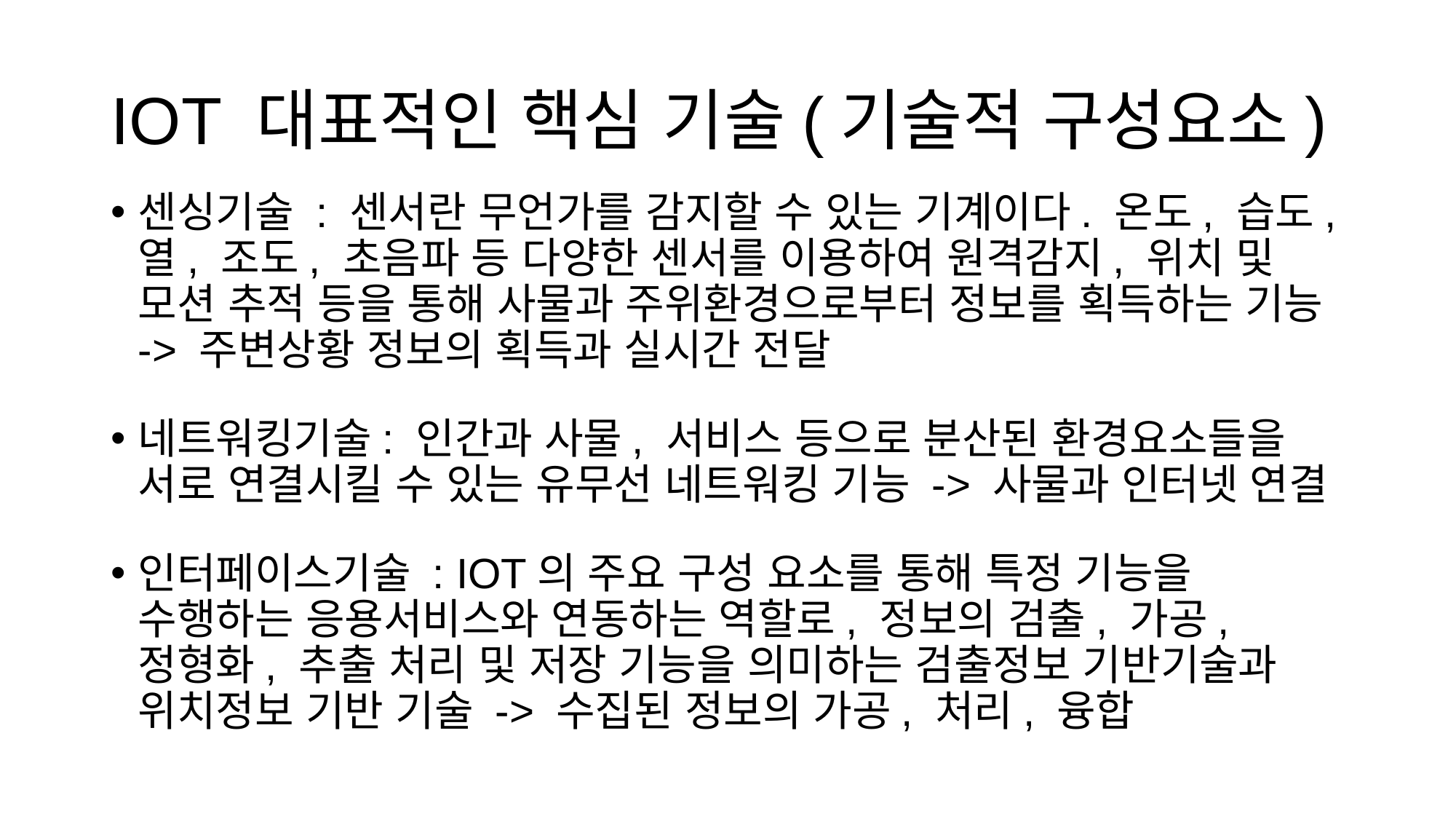

# IOT 대표적인 핵심 기술(기술적 구성요소)
센싱기술 : 센서란 무언가를 감지할 수 있는 기계이다. 온도, 습도, 열, 조도, 초음파 등 다양한 센서를 이용하여 원격감지, 위치 및 모션 추적 등을 통해 사물과 주위환경으로부터 정보를 획득하는 기능 -> 주변상황 정보의 획득과 실시간 전달

네트워킹기술: 인간과 사물, 서비스 등으로 분산된 환경요소들을 서로 연결시킬 수 있는 유무선 네트워킹 기능 -> 사물과 인터넷 연결

인터페이스기술 : IOT의 주요 구성 요소를 통해 특정 기능을 수행하는 응용서비스와 연동하는 역할로, 정보의 검출, 가공, 정형화, 추출 처리 및 저장 기능을 의미하는 검출정보 기반기술과 위치정보 기반 기술 -> 수집된 정보의 가공, 처리, 융합